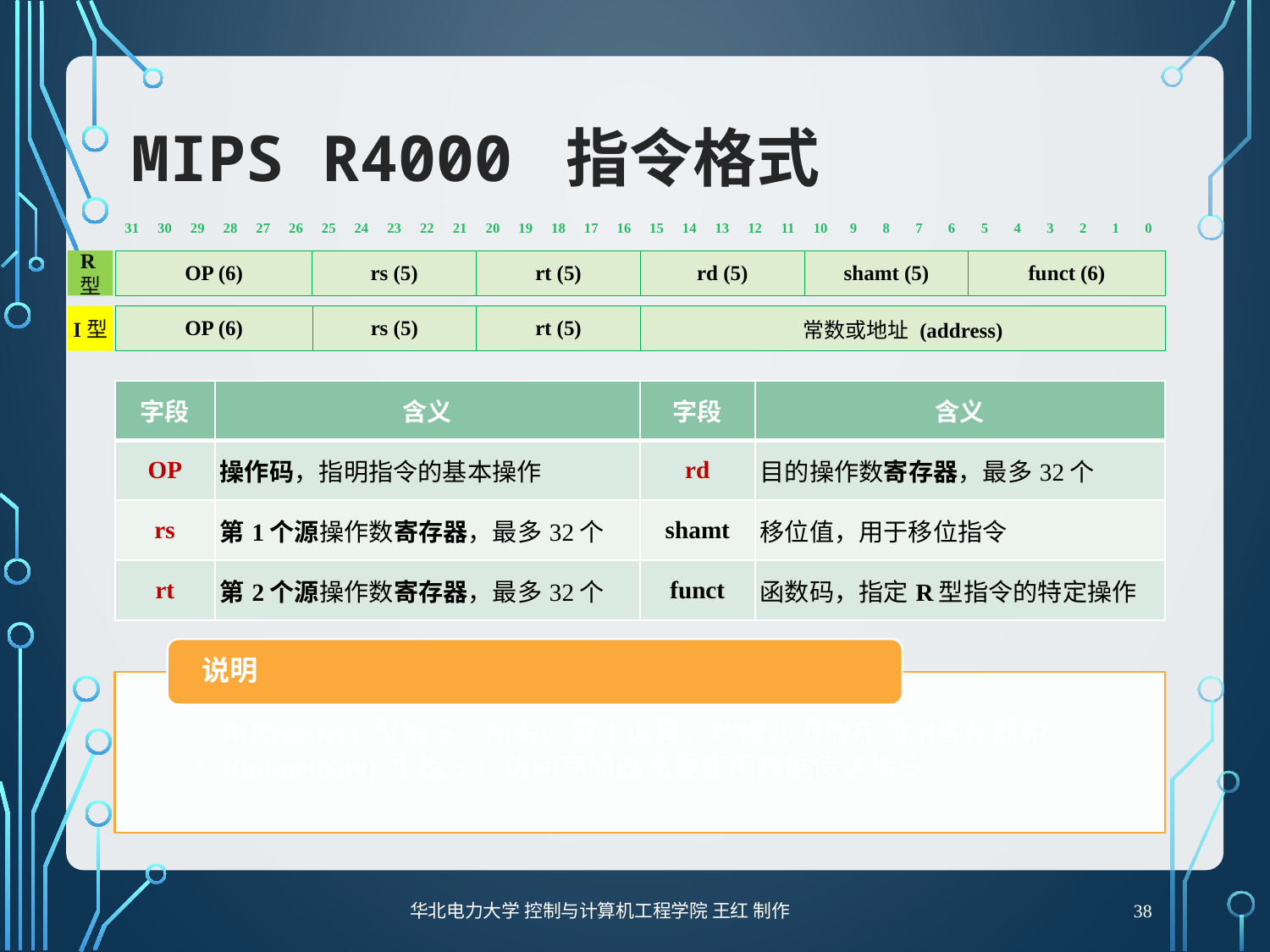

# MIPS R4000 指令格式
| 31 | 30 | 29 | 28 | 27 | 26 | 25 | 24 | 23 | 22 | 21 | 20 | 19 | 18 | 17 | 16 | 15 | 14 | 13 | 12 | 11 | 10 | 9 | 8 | 7 | 6 | 5 | 4 | 3 | 2 | 1 | 0 |
| --- | --- | --- | --- | --- | --- | --- | --- | --- | --- | --- | --- | --- | --- | --- | --- | --- | --- | --- | --- | --- | --- | --- | --- | --- | --- | --- | --- | --- | --- | --- | --- |
| OP (6) |  |  |  |  |  | rs (5) |  |  |  |  | rt (5) |  |  |  |  | rd (5) |  |  |  |  | shamt (5) |  |  |  |  | funct (6) |  |  |  |  |  |
R型
| OP (6) | rs (5) | rt (5) | 常数或地址 (address) |
| --- | --- | --- | --- |
I型
| 字段 | 含义 | 字段 | 含义 |
| --- | --- | --- | --- |
| OP | 操作码，指明指令的基本操作 | rd | 目的操作数寄存器，最多32个 |
| rs | 第1个源操作数寄存器，最多32个 | shamt | 移位值，用于移位指令 |
| rt | 第2个源操作数寄存器，最多32个 | funct | 函数码，指定R型指令的特定操作 |
R(Register) 型指令：所有的算术运算，数据必须放在通用寄存器中
I(immediate) 型指令：访问存储器需要使用数据传送指令
说明
38
华北电力大学 控制与计算机工程学院 王红 制作